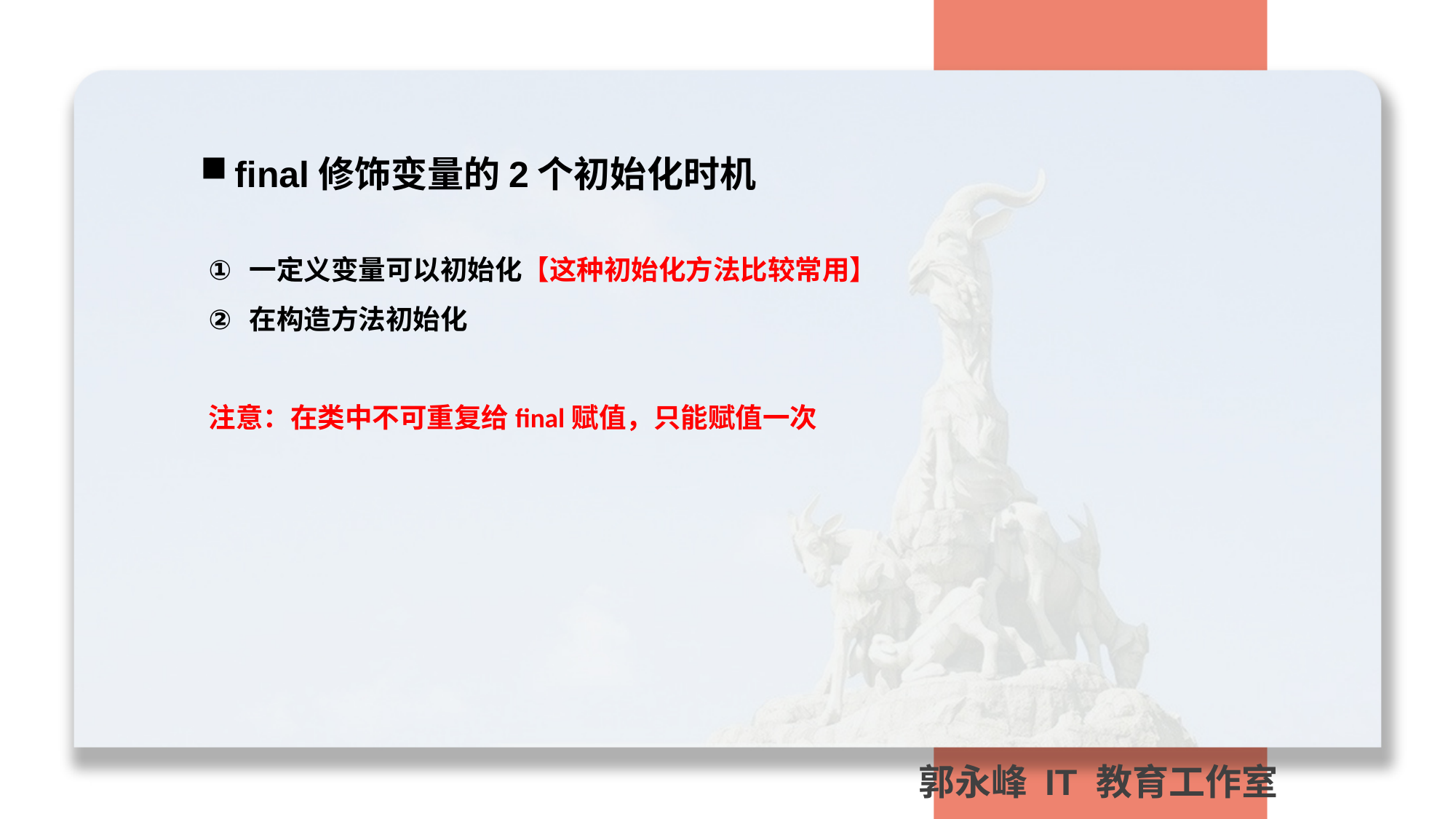

final修饰变量的2个初始化时机
一定义变量可以初始化【这种初始化方法比较常用】
在构造方法初始化

注意：在类中不可重复给final赋值，只能赋值一次